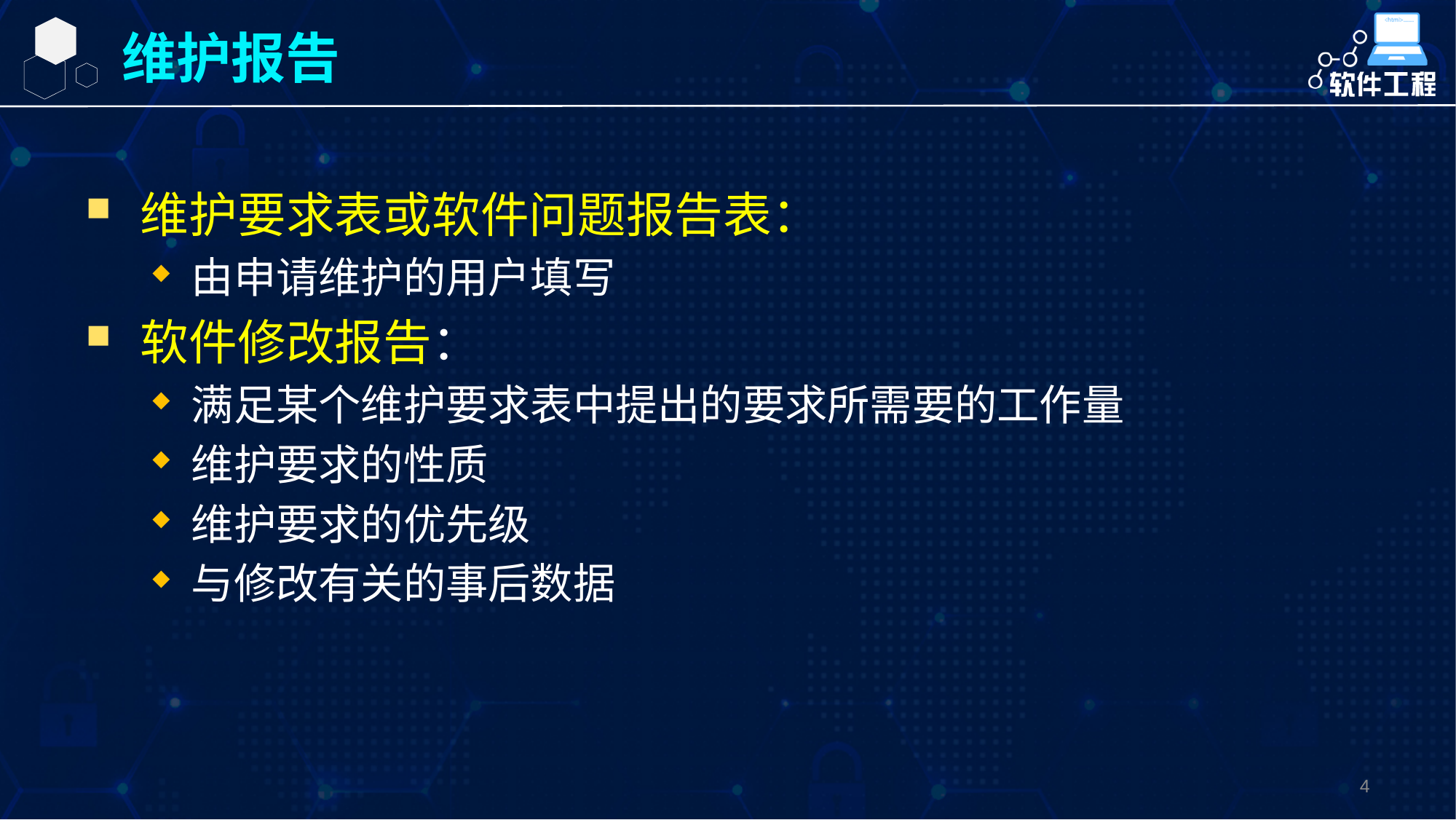

维护报告
维护要求表或软件问题报告表：
由申请维护的用户填写
软件修改报告：
满足某个维护要求表中提出的要求所需要的工作量
维护要求的性质
维护要求的优先级
与修改有关的事后数据

4